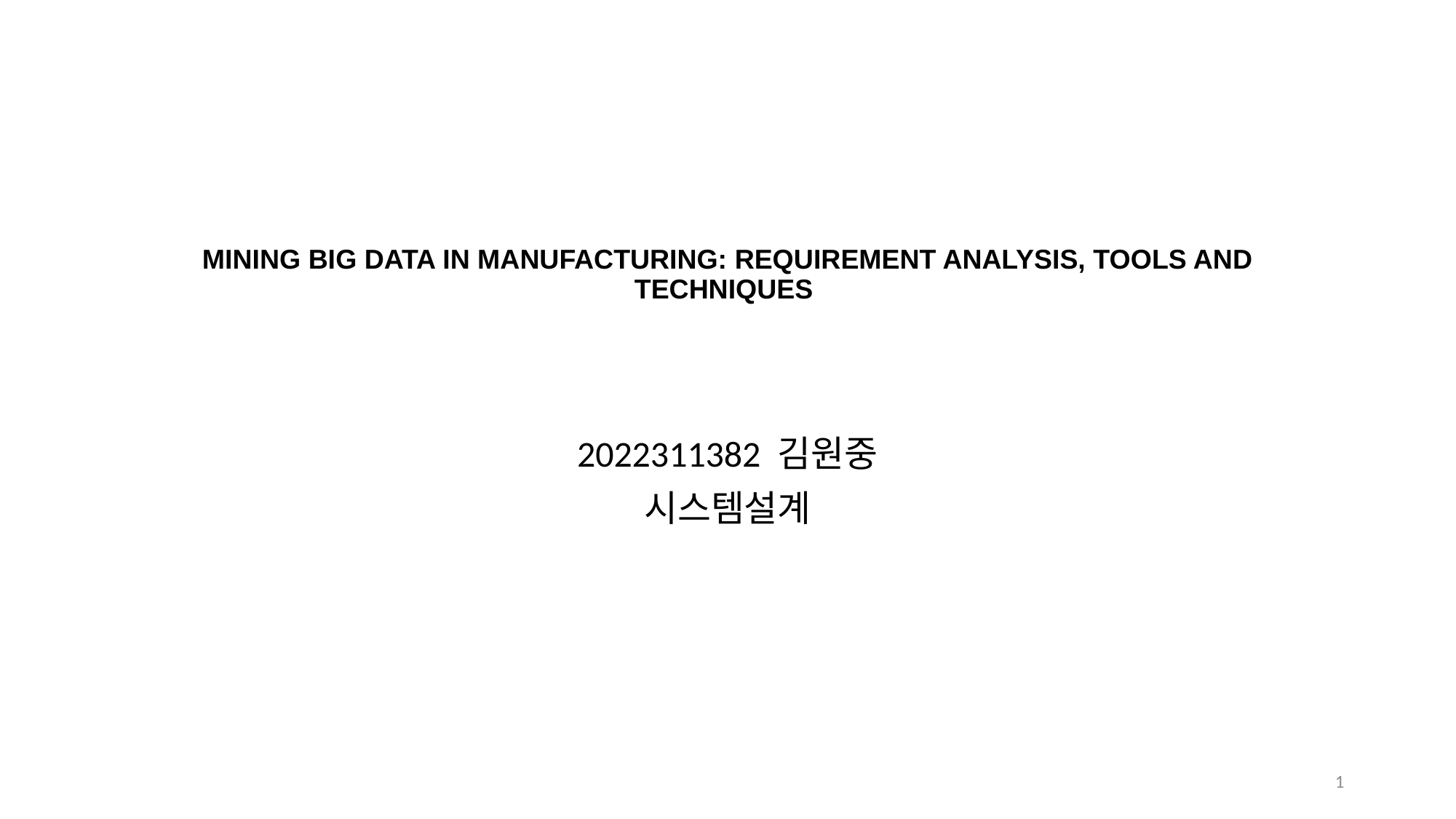

# MINING BIG DATA IN MANUFACTURING: REQUIREMENT ANALYSIS, TOOLS AND TECHNIQUES
2022311382 김원중
시스템설계
1